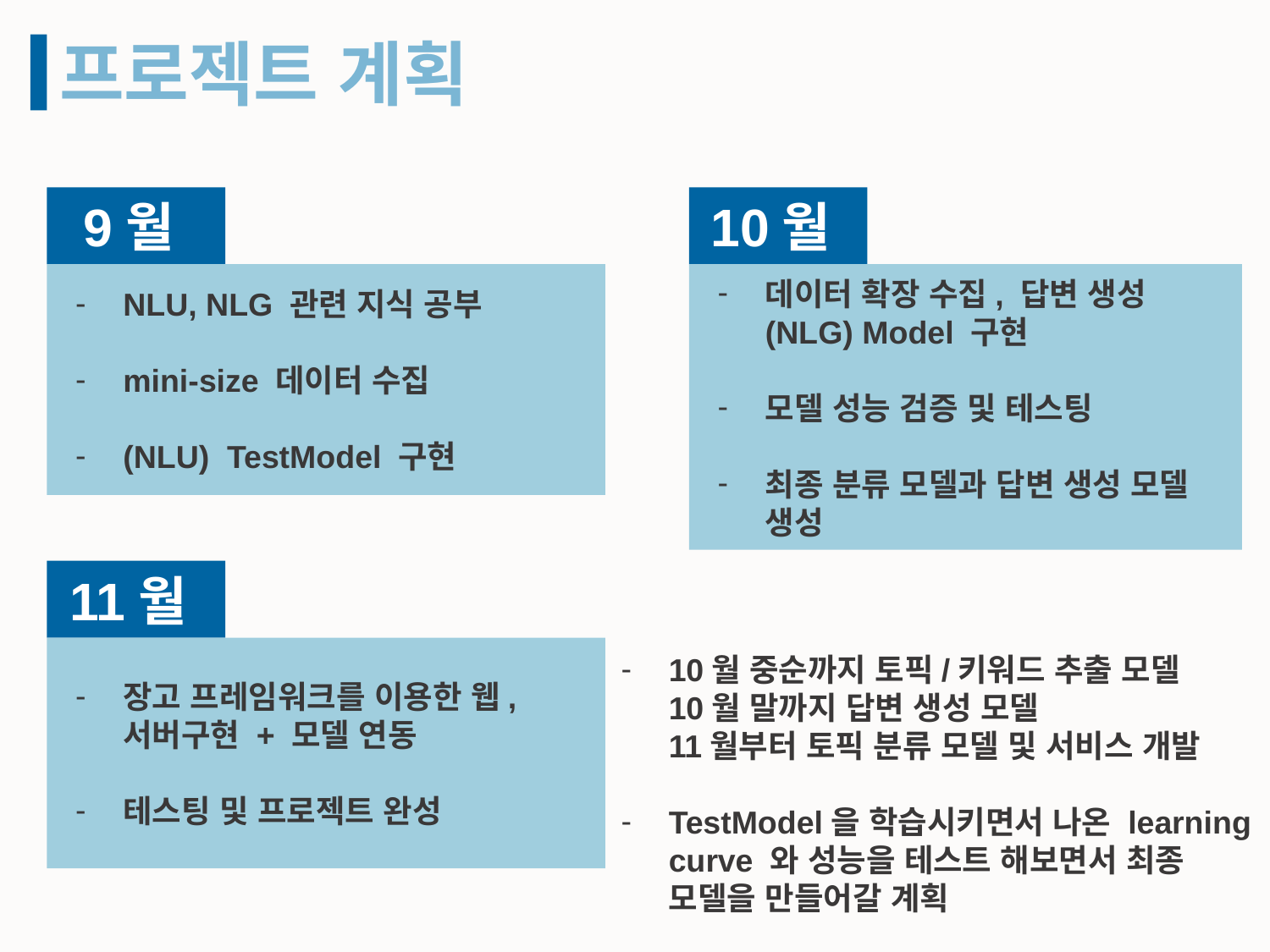

프로젝트 계획

9월
10월
NLU, NLG 관련 지식 공부

mini-size 데이터 수집

(NLU)  TestModel 구현
데이터 확장 수집, 답변 생성 (NLG) Model 구현

모델 성능 검증 및 테스팅

최종 분류 모델과 답변 생성 모델 생성
11월
10월 중순까지 토픽/키워드 추출 모델
10월 말까지 답변 생성 모델
11월부터 토픽 분류 모델 및 서비스 개발

TestModel을 학습시키면서 나온 learning curve 와 성능을 테스트 해보면서 최종 모델을 만들어갈 계획

장고 프레임워크를 이용한 웹, 서버구현 + 모델 연동

테스팅 및 프로젝트 완성